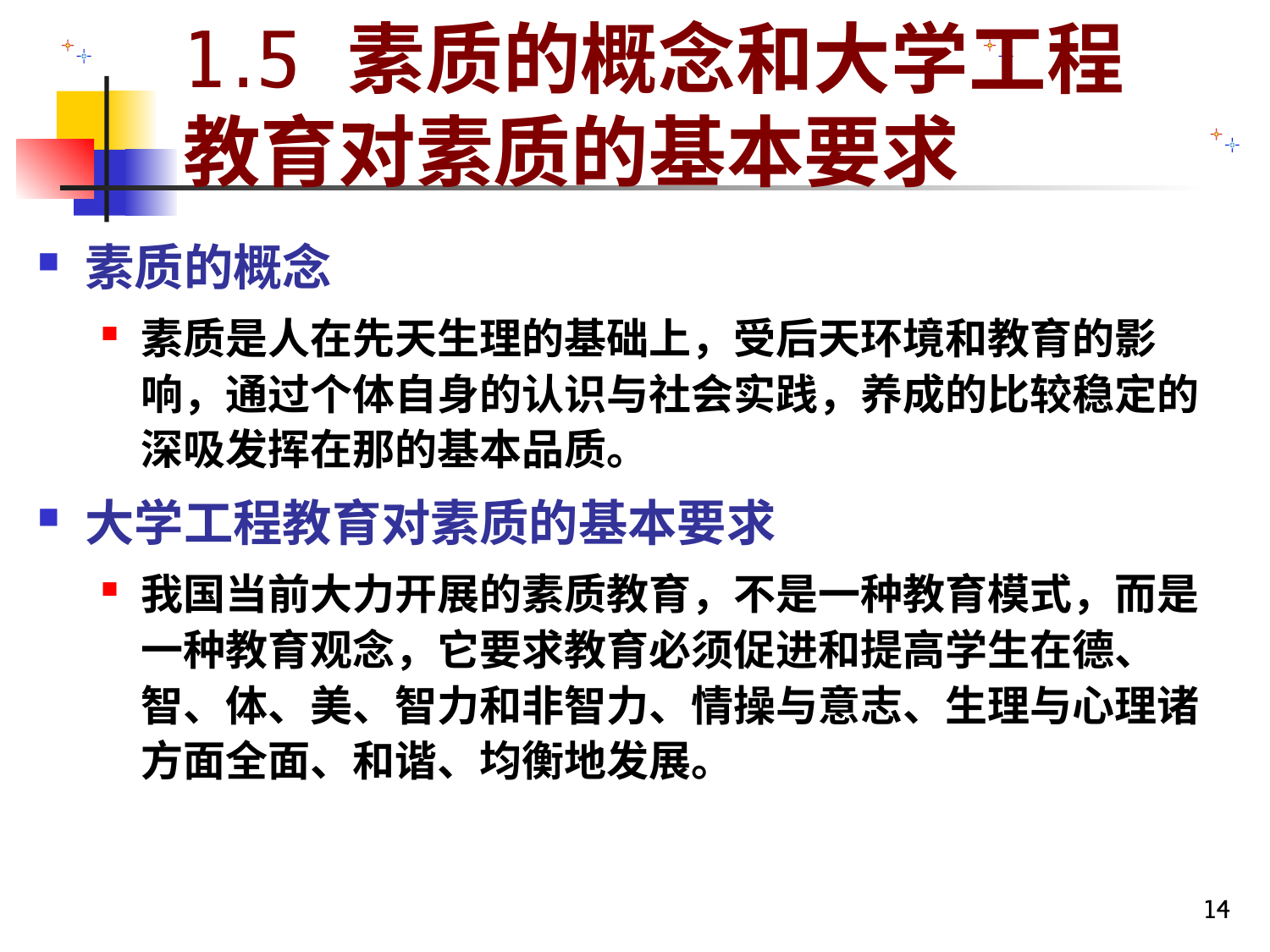

# 1.5 素质的概念和大学工程教育对素质的基本要求
素质的概念
素质是人在先天生理的基础上，受后天环境和教育的影响，通过个体自身的认识与社会实践，养成的比较稳定的深吸发挥在那的基本品质。
大学工程教育对素质的基本要求
我国当前大力开展的素质教育，不是一种教育模式，而是一种教育观念，它要求教育必须促进和提高学生在德、智、体、美、智力和非智力、情操与意志、生理与心理诸方面全面、和谐、均衡地发展。

14